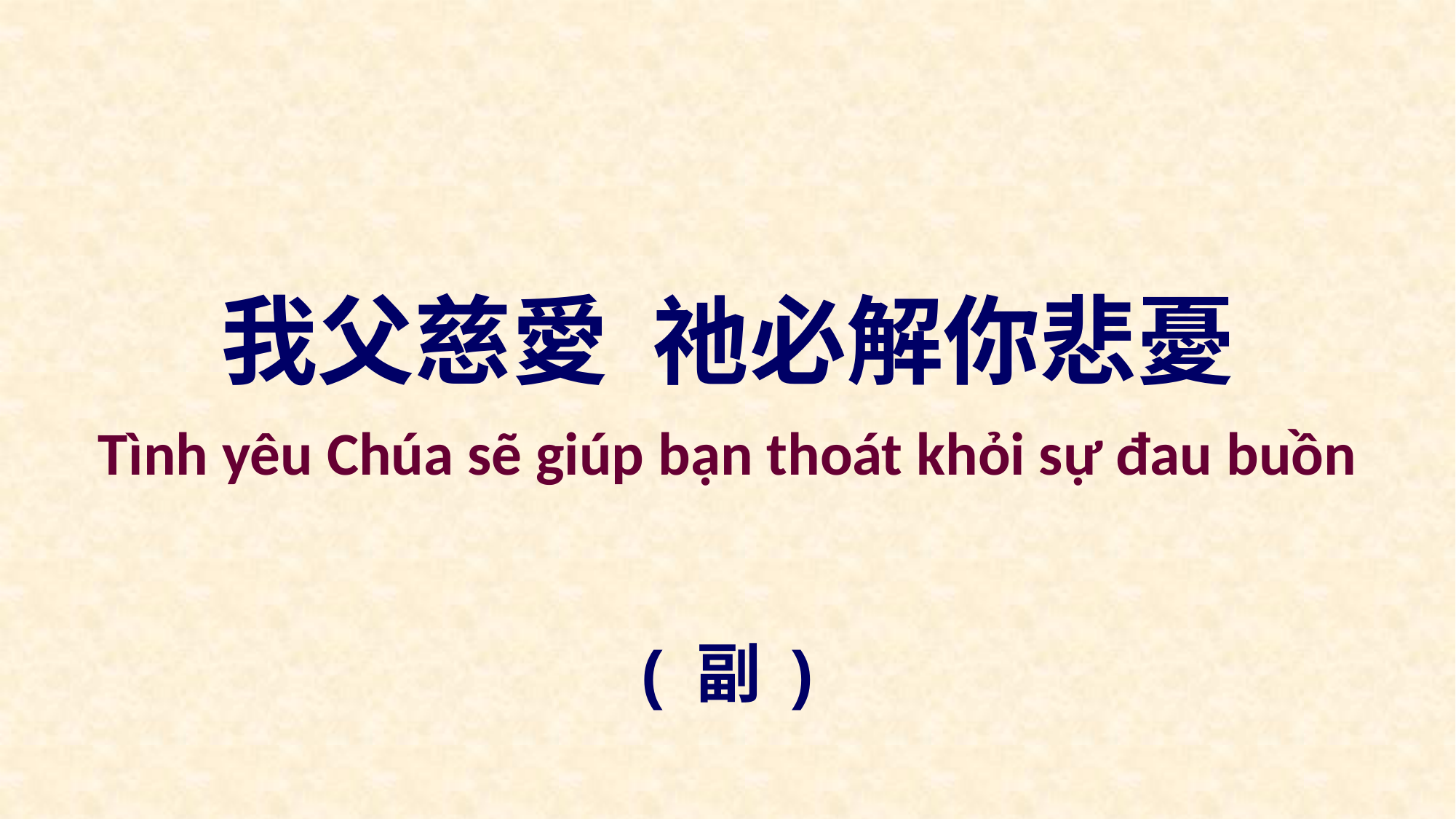

我父慈愛  祂必解你悲憂
Tình yêu Chúa sẽ giúp bạn thoát khỏi sự đau buồn
( 副 )